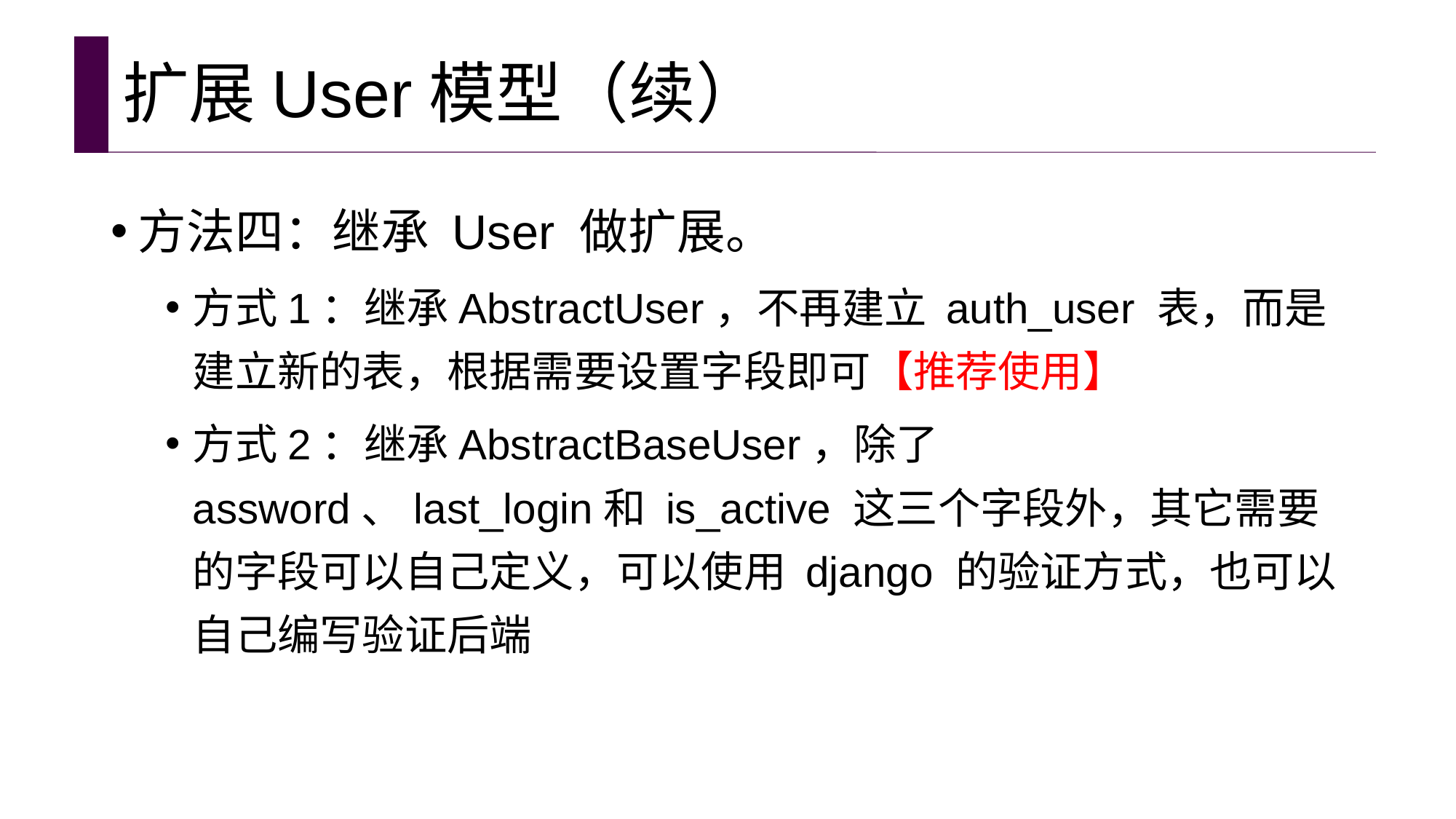

# 扩展User模型（续）
方法四：继承 User 做扩展。
方式1：继承AbstractUser，不再建立 auth_user 表，而是建立新的表，根据需要设置字段即可【推荐使用】
方式2：继承AbstractBaseUser，除了 assword、last_login和 is_active 这三个字段外，其它需要的字段可以自己定义，可以使用 django 的验证方式，也可以自己编写验证后端